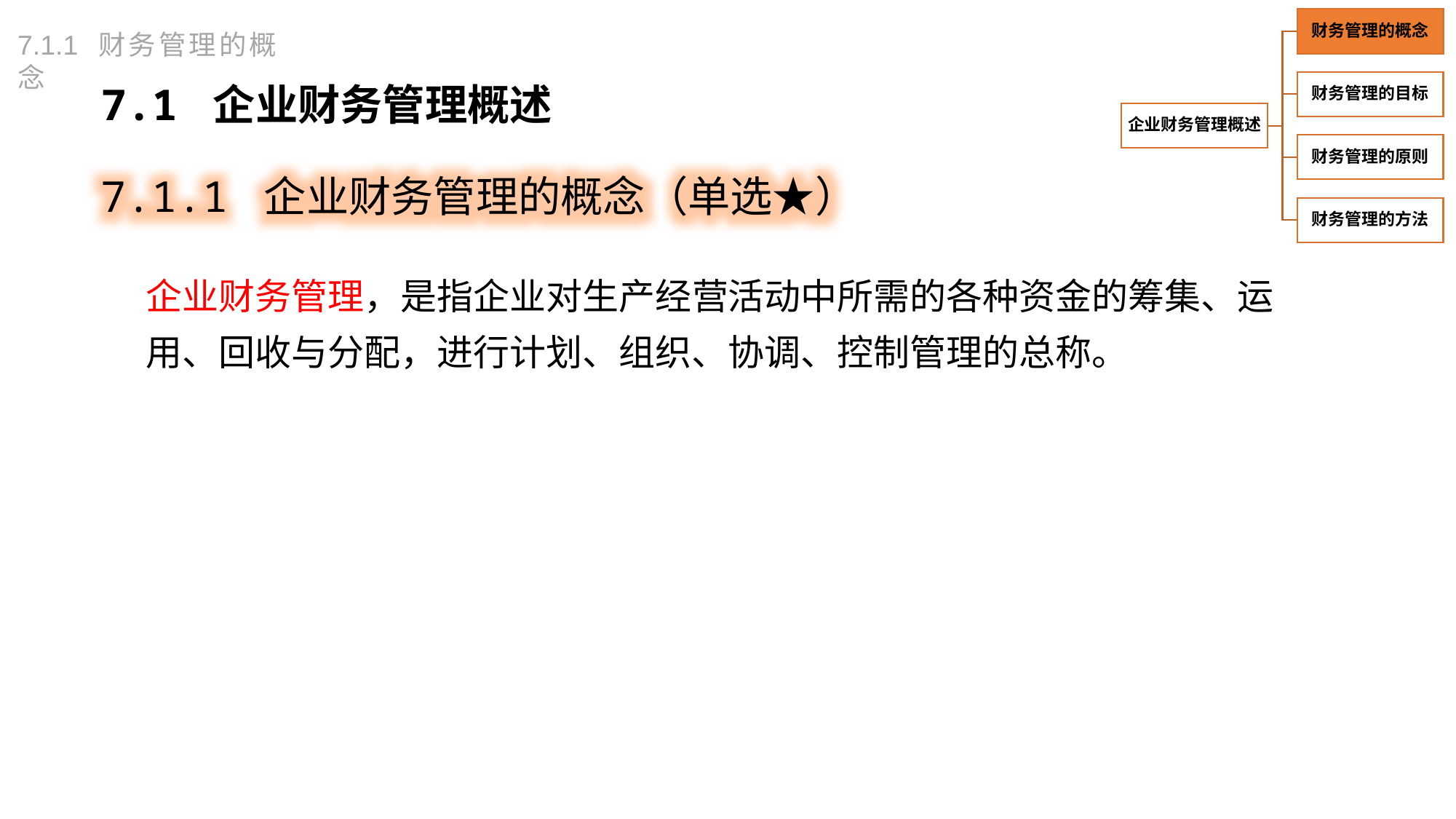

企业财务管理概述
财务管理的概念
财务管理的目标
财务管理的原则
财务管理的方法
7.1.1 财务管理的概念
7.1 企业财务管理概述
7.1.1 企业财务管理的概念（单选★）
企业财务管理，是指企业对生产经营活动中所需的各种资金的筹集、运用、回收与分配，进行计划、组织、协调、控制管理的总称。